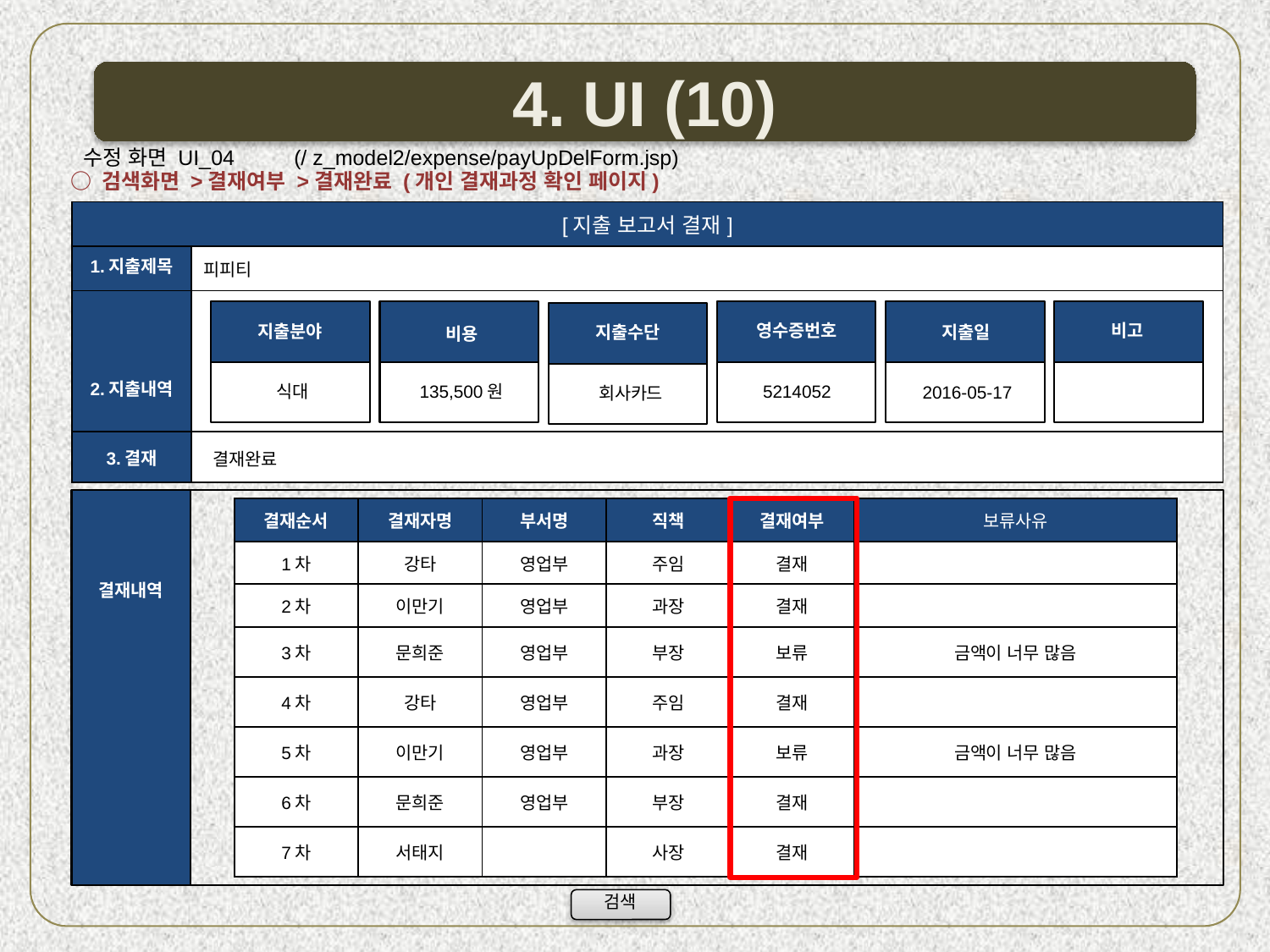

4. UI (10)
수정 화면 UI_04
(/ z_model2/expense/payUpDelForm.jsp)
○ 검색화면 >결재여부 >결재완료 (개인 결재과정 확인 페이지)

| [지출 보고서 결재] |  |
| --- | --- |
| 1.지출제목 | 피피티 |
| 2.지출내역 |  |
| 3.결재 |  |

영수증번호
비고
지출분야
지출수단
지출일
비용
식대
135,500원
5214052
2016-05-17
회사카드
결재완료

| 결재순서 | 결재자명 | 부서명 | 직책 | 결재여부 | 보류사유 |
| --- | --- | --- | --- | --- | --- |
| 1차 | 강타 | 영업부 | 주임 | 결재 |  |
| 2차 | 이만기 | 영업부 | 과장 | 결재 |  |
| 3차 | 문희준 | 영업부 | 부장 | 보류 | 금액이 너무 많음 |
| 4차 | 강타 | 영업부 | 주임 | 결재 |  |
| 5차 | 이만기 | 영업부 | 과장 | 보류 | 금액이 너무 많음 |
| 6차 | 문희준 | 영업부 | 부장 | 결재 |  |
| 7차 | 서태지 |  | 사장 | 결재 |  |

결재내역
검색